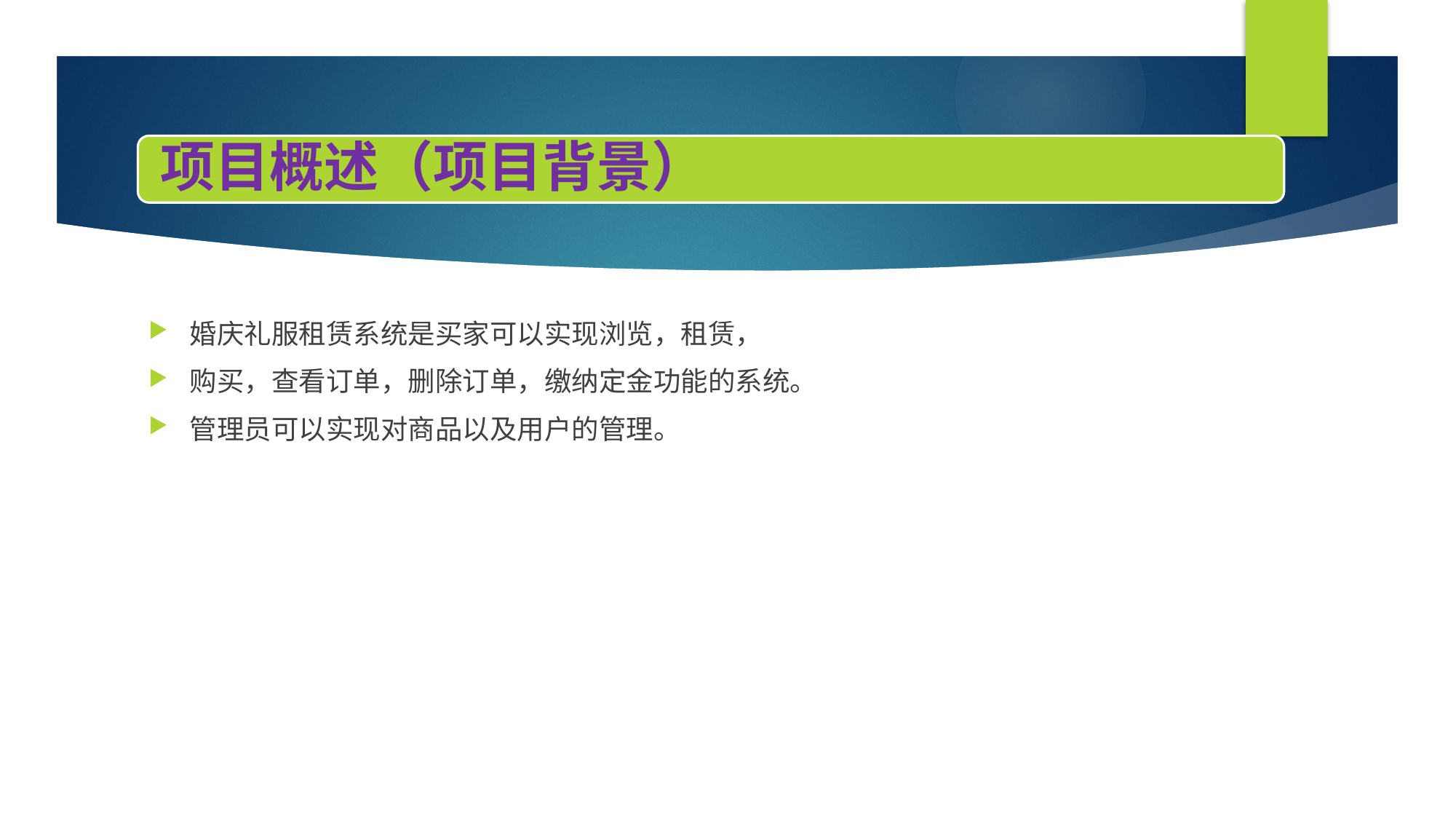

项目概述（项目背景）
婚庆礼服租赁系统是买家可以实现浏览，租赁，
购买，查看订单，删除订单，缴纳定金功能的系统。
管理员可以实现对商品以及用户的管理。